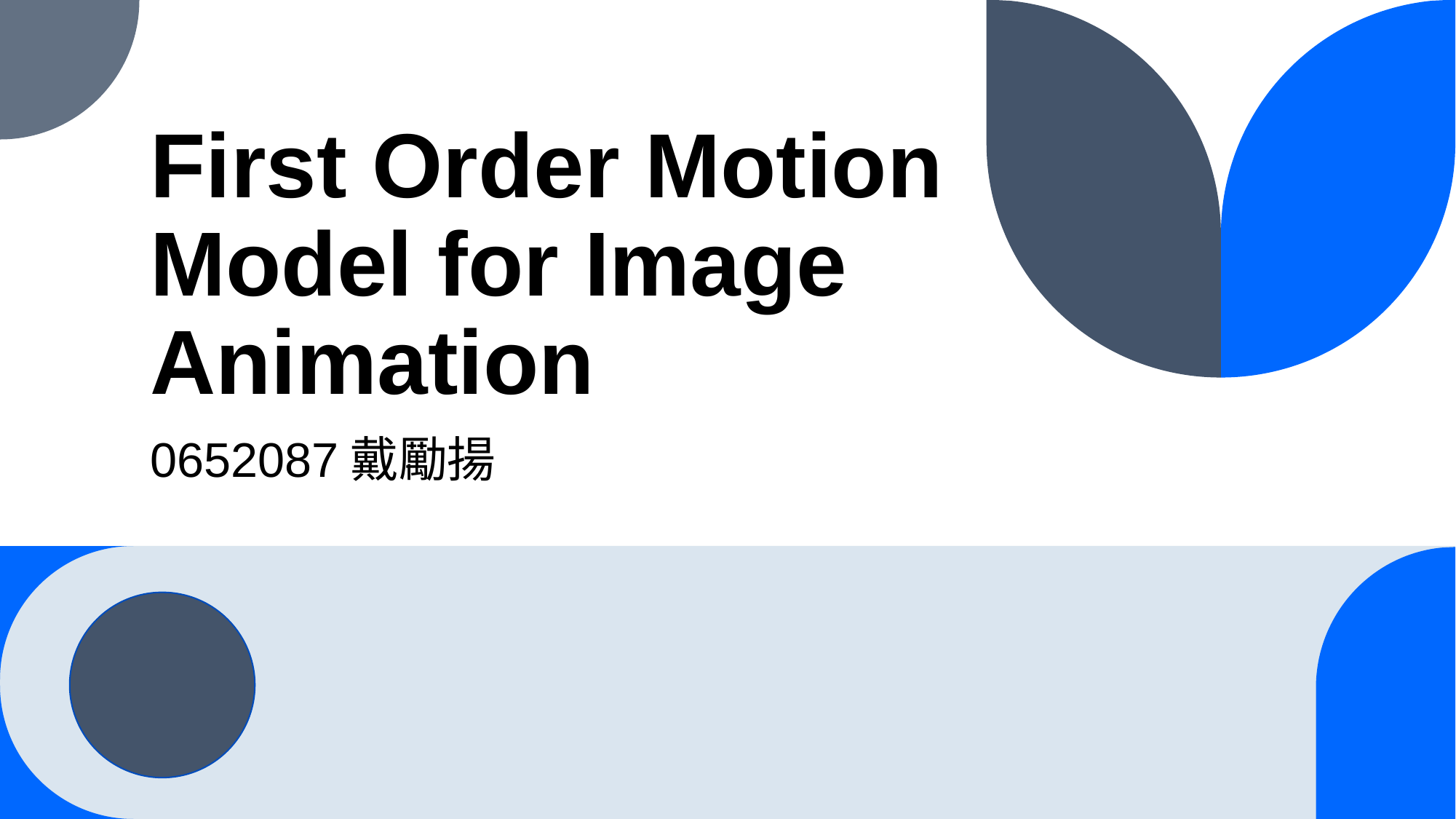

# First Order Motion Model for Image Animation
0652087戴勵揚